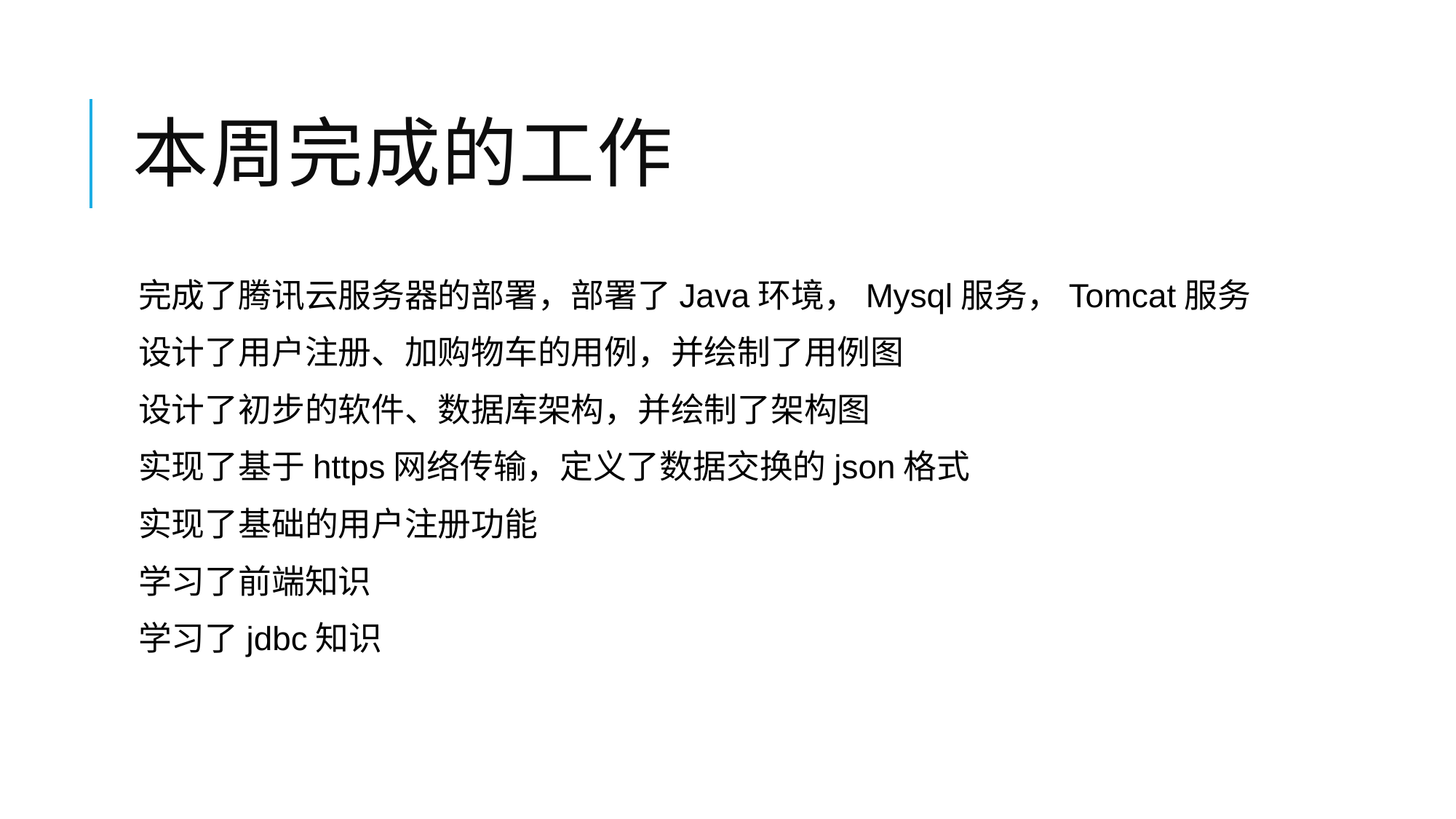

# 本周完成的工作
完成了腾讯云服务器的部署，部署了Java环境，Mysql服务，Tomcat服务
设计了用户注册、加购物车的用例，并绘制了用例图
设计了初步的软件、数据库架构，并绘制了架构图
实现了基于https网络传输，定义了数据交换的json格式
实现了基础的用户注册功能
学习了前端知识
学习了jdbc知识